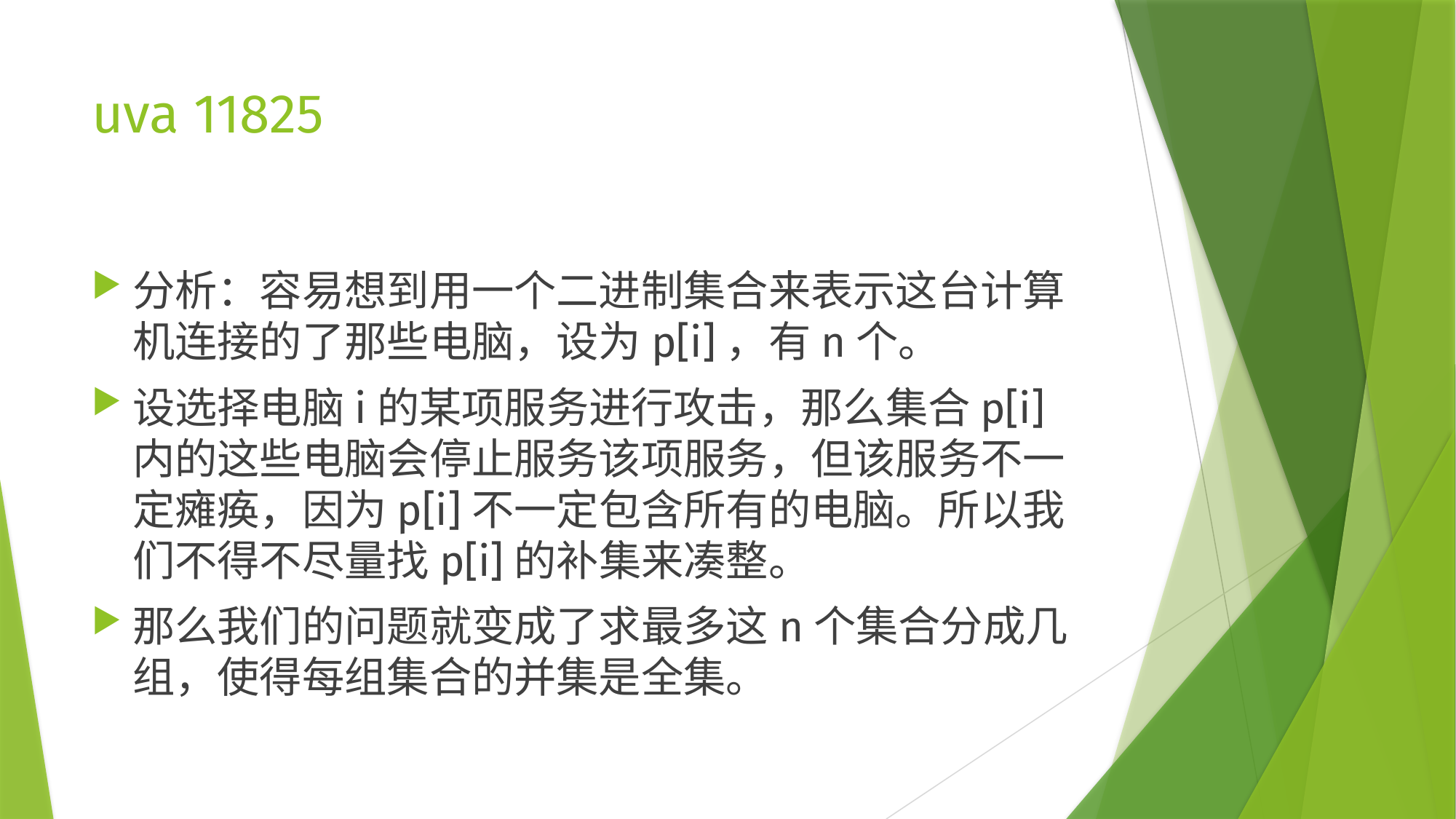

# uva 11825
分析：容易想到用一个二进制集合来表示这台计算机连接的了那些电脑，设为p[i]，有n个。
设选择电脑i的某项服务进行攻击，那么集合p[i]内的这些电脑会停止服务该项服务，但该服务不一定瘫痪，因为p[i]不一定包含所有的电脑。所以我们不得不尽量找p[i]的补集来凑整。
那么我们的问题就变成了求最多这n个集合分成几组，使得每组集合的并集是全集。